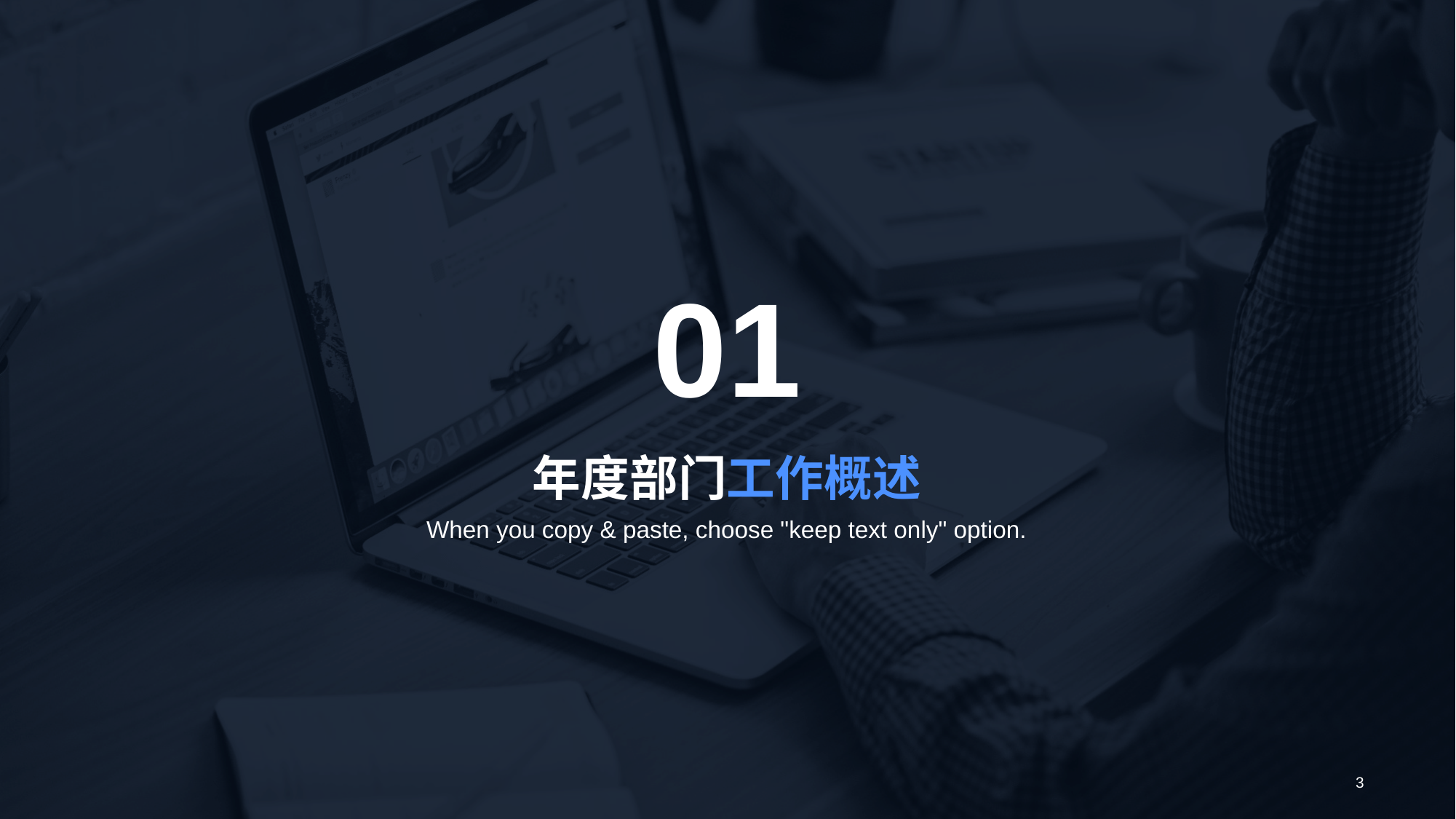

01
# 年度部门工作概述
When you copy & paste, choose "keep text only" option.
3